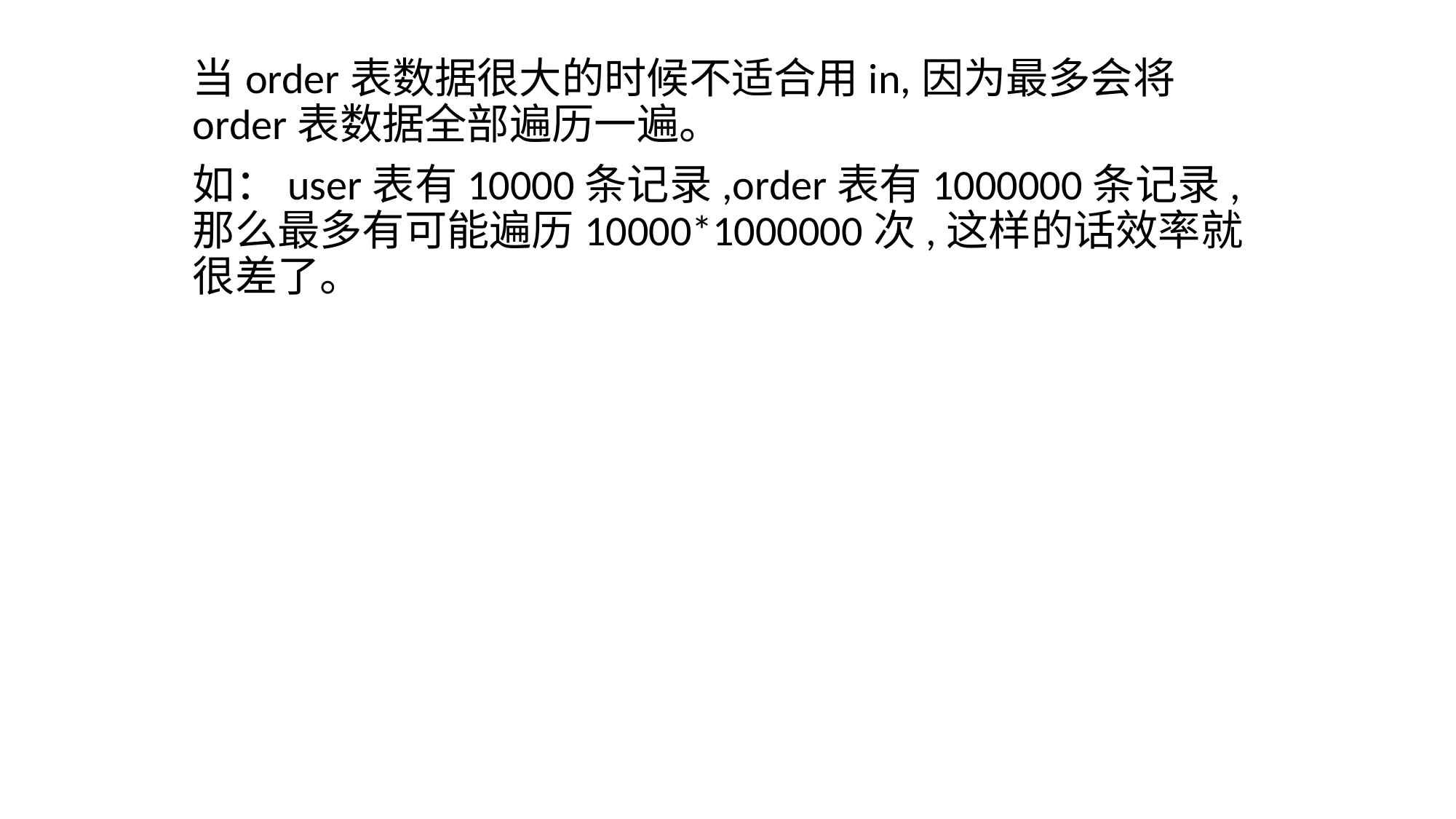

当order表数据很大的时候不适合用in,因为最多会将order表数据全部遍历一遍。
如：user表有10000条记录,order表有1000000条记录,那么最多有可能遍历10000*1000000次,这样的话效率就很差了。